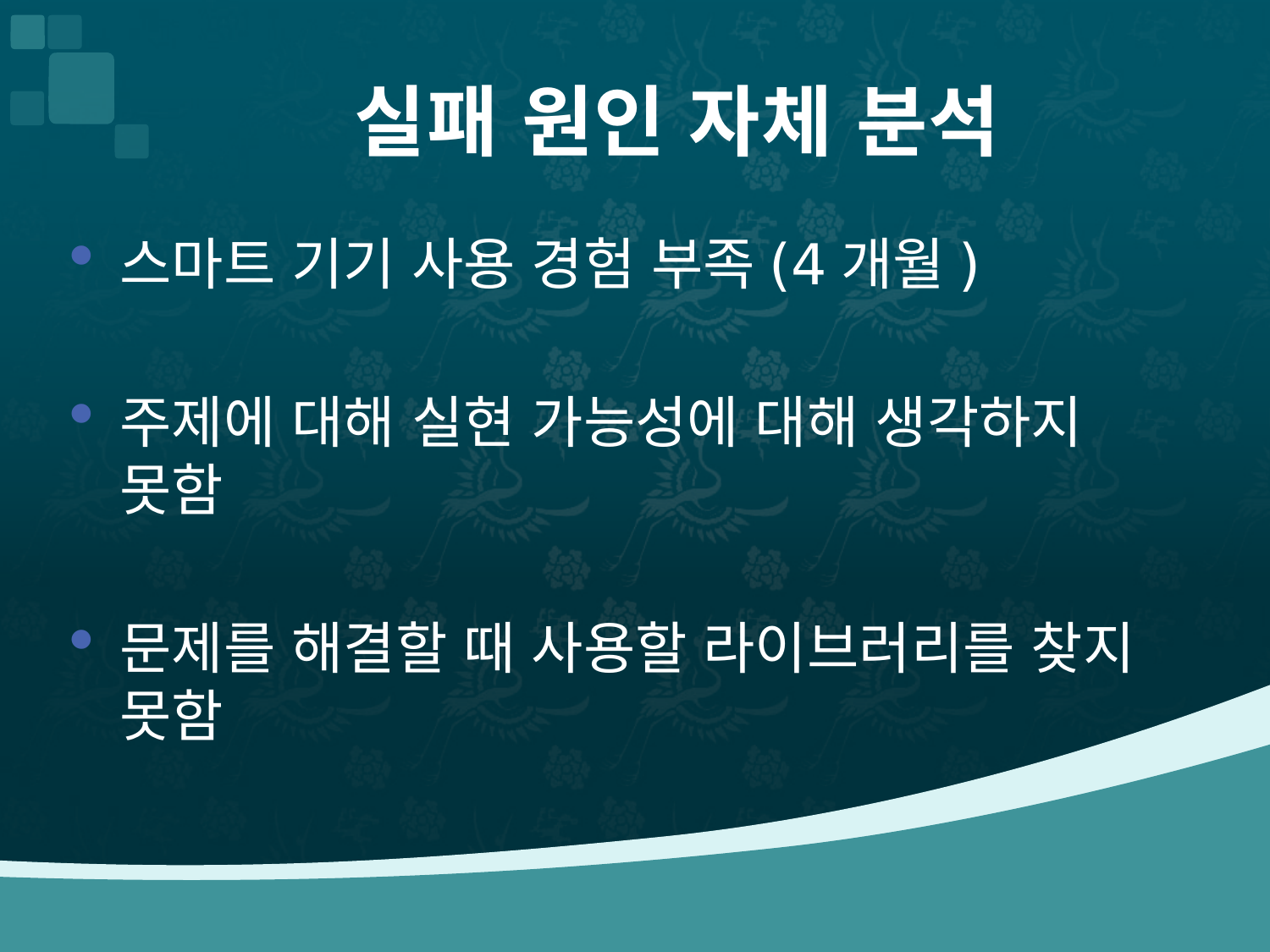

# 실패 원인 자체 분석
스마트 기기 사용 경험 부족(4개월)

주제에 대해 실현 가능성에 대해 생각하지 못함

문제를 해결할 때 사용할 라이브러리를 찾지 못함